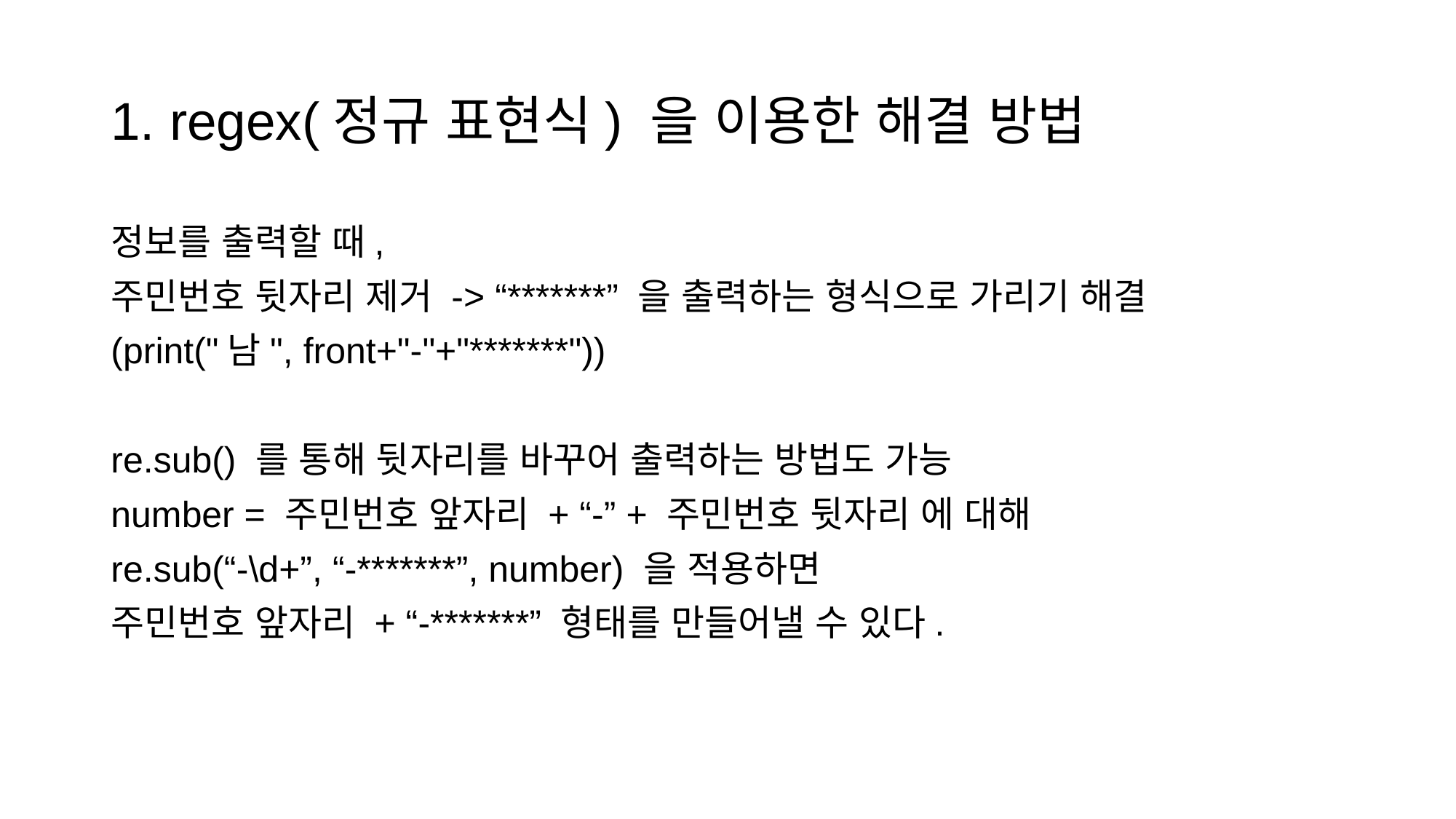

# 1. regex(정규 표현식) 을 이용한 해결 방법
정보를 출력할 때,
주민번호 뒷자리 제거 -> “*******” 을 출력하는 형식으로 가리기 해결
(print("남", front+"-"+"*******"))

re.sub() 를 통해 뒷자리를 바꾸어 출력하는 방법도 가능
number = 주민번호 앞자리 + “-” + 주민번호 뒷자리 에 대해
re.sub(“-\d+”, “-*******”, number) 을 적용하면
주민번호 앞자리 + “-*******” 형태를 만들어낼 수 있다.